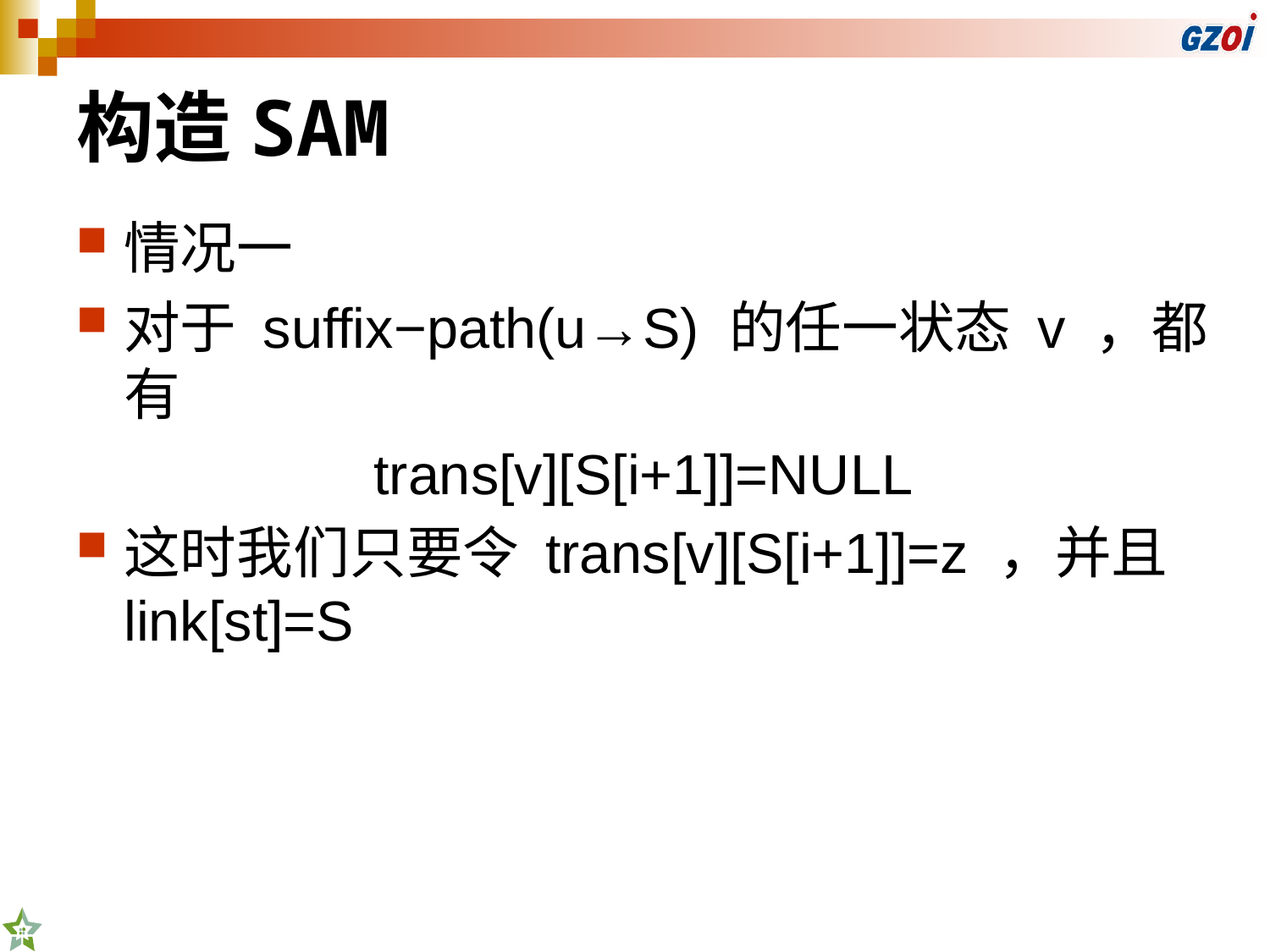

# 构造SAM
情况一
对于 suffix−path(u→S) 的任一状态 v ，都有
                   trans[v][S[i+1]]=NULL
这时我们只要令 trans[v][S[i+1]]=z ，并且 link[st]=S